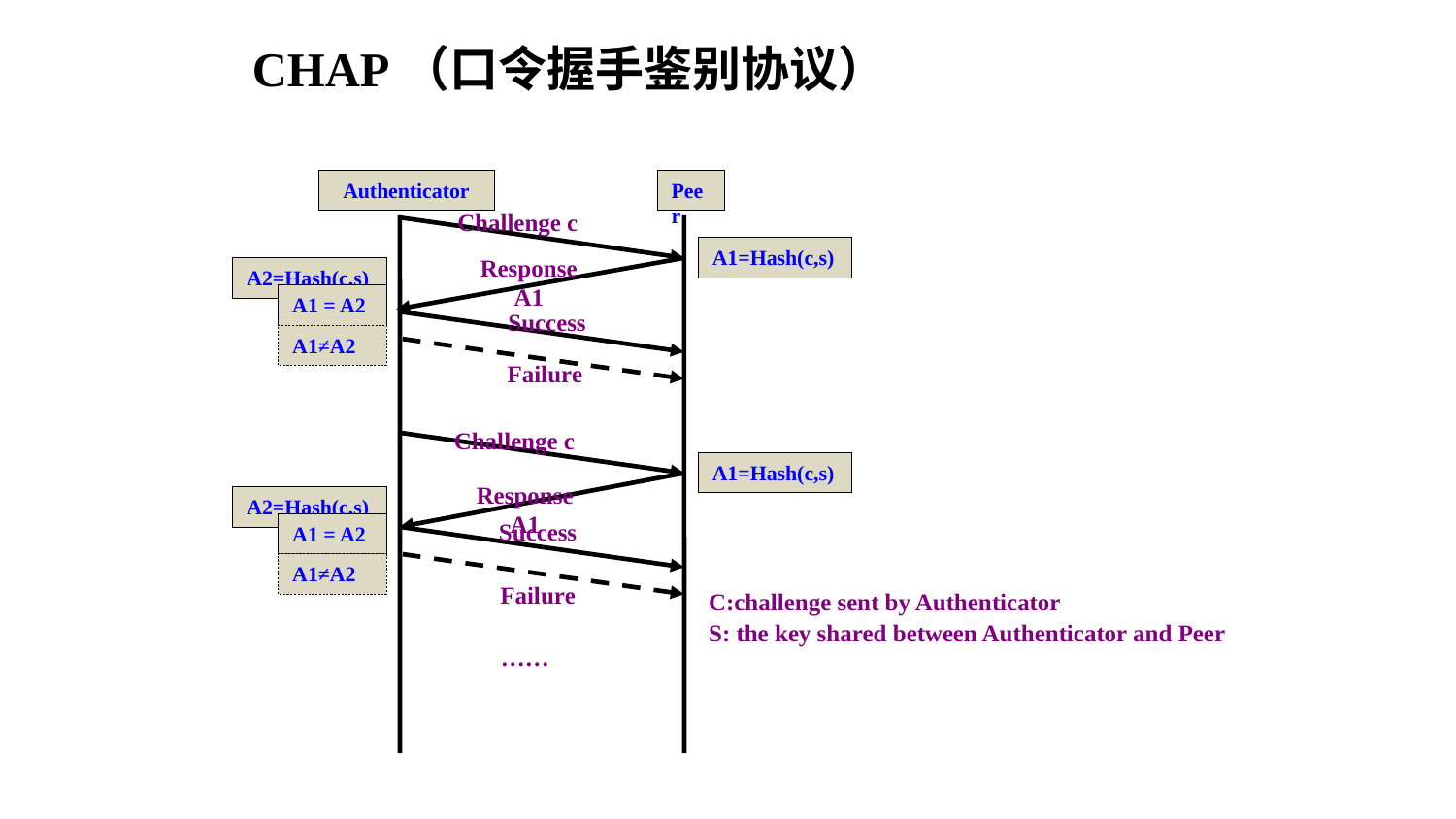

CHAP（口令握手鉴别协议）
Authenticator
Peer
Challenge c

A1=Hash(c,s)
Response A1
A2=Hash(c,s)

A1 = A2
Success

A1≠A2

Failure
Challenge c

A1=Hash(c,s)

Response A1
A2=Hash(c,s)
Success
A1 = A2

A1≠A2

Failure
C:challenge sent by Authenticator
S: the key shared between Authenticator and Peer
……